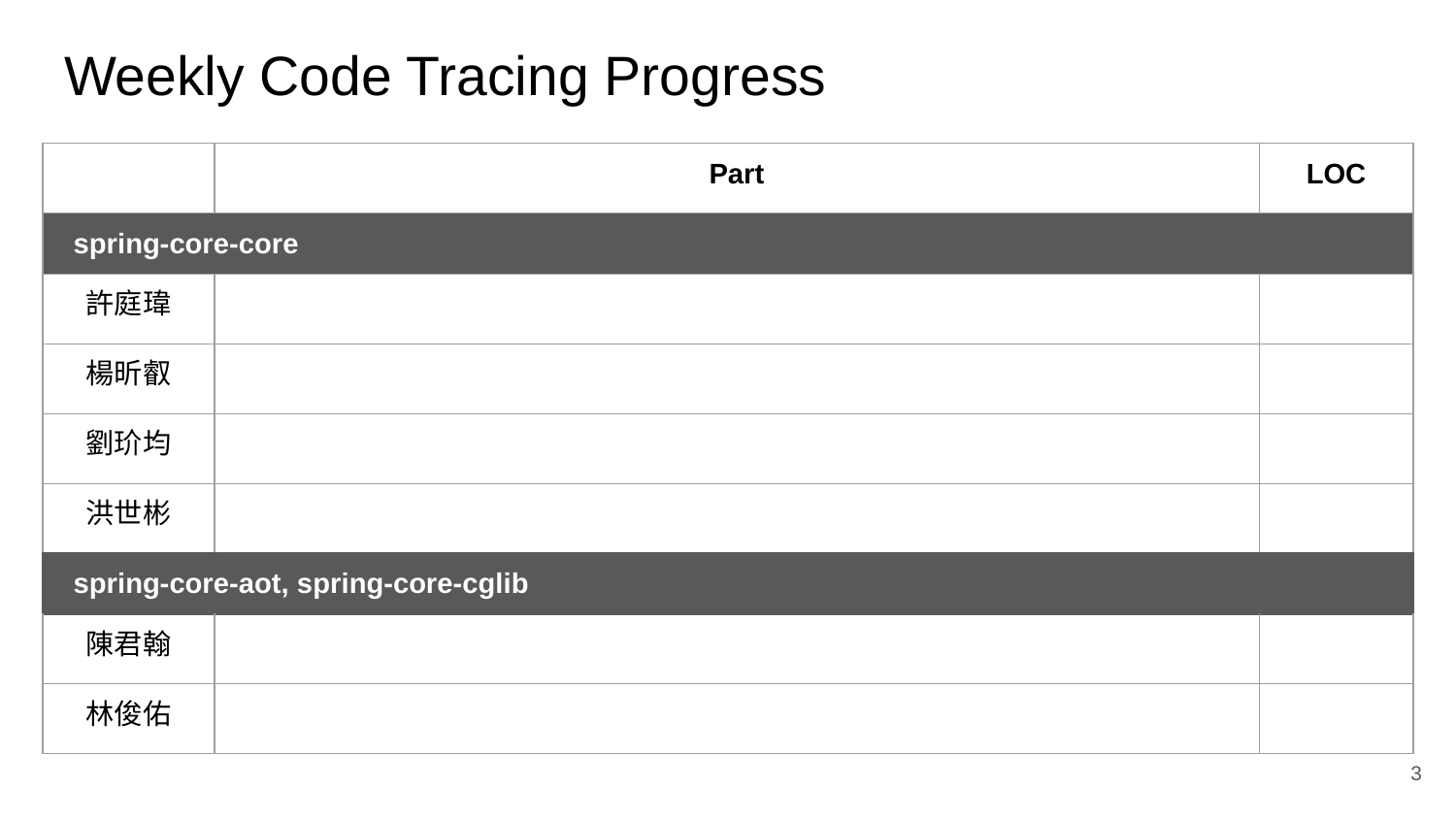

# Weekly Code Tracing Progress
|  | Part | LOC |
| --- | --- | --- |
| spring-core-core |  |  |
| 許庭瑋 |  |  |
| 楊昕叡 |  |  |
| 劉玠均 |  |  |
| 洪世彬 |  |  |
| spring-core-aot, spring-core-cglib |  |  |
| 陳君翰 |  |  |
| 林俊佑 |  |  |
3